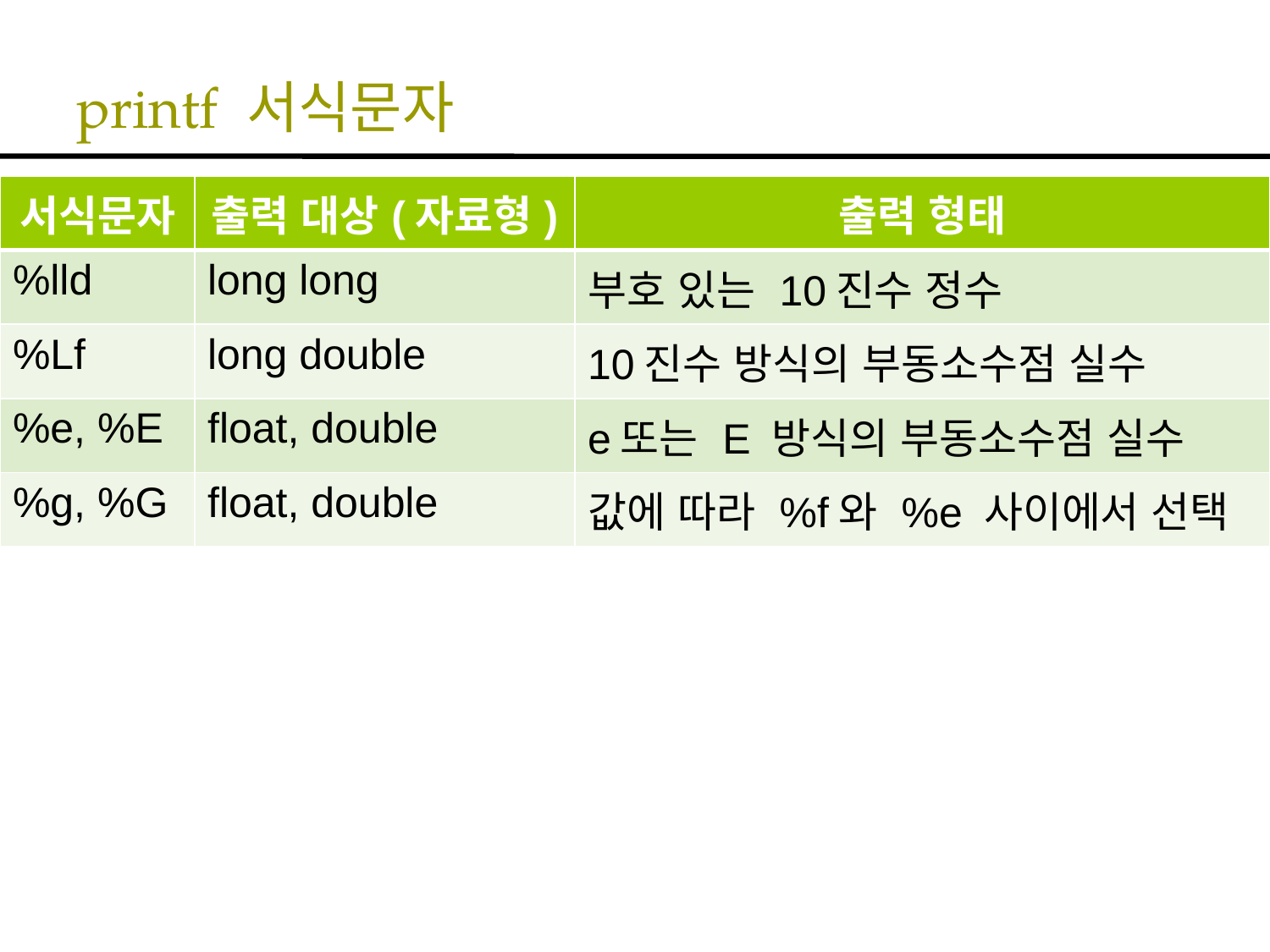

# printf 서식문자
| 서식문자 | 출력 대상(자료형) | 출력 형태 |
| --- | --- | --- |
| %lld | long long | 부호 있는 10진수 정수 |
| %Lf | long double | 10진수 방식의 부동소수점 실수 |
| %e, %E | float, double | e또는 E 방식의 부동소수점 실수 |
| %g, %G | float, double | 값에 따라 %f와 %e 사이에서 선택 |